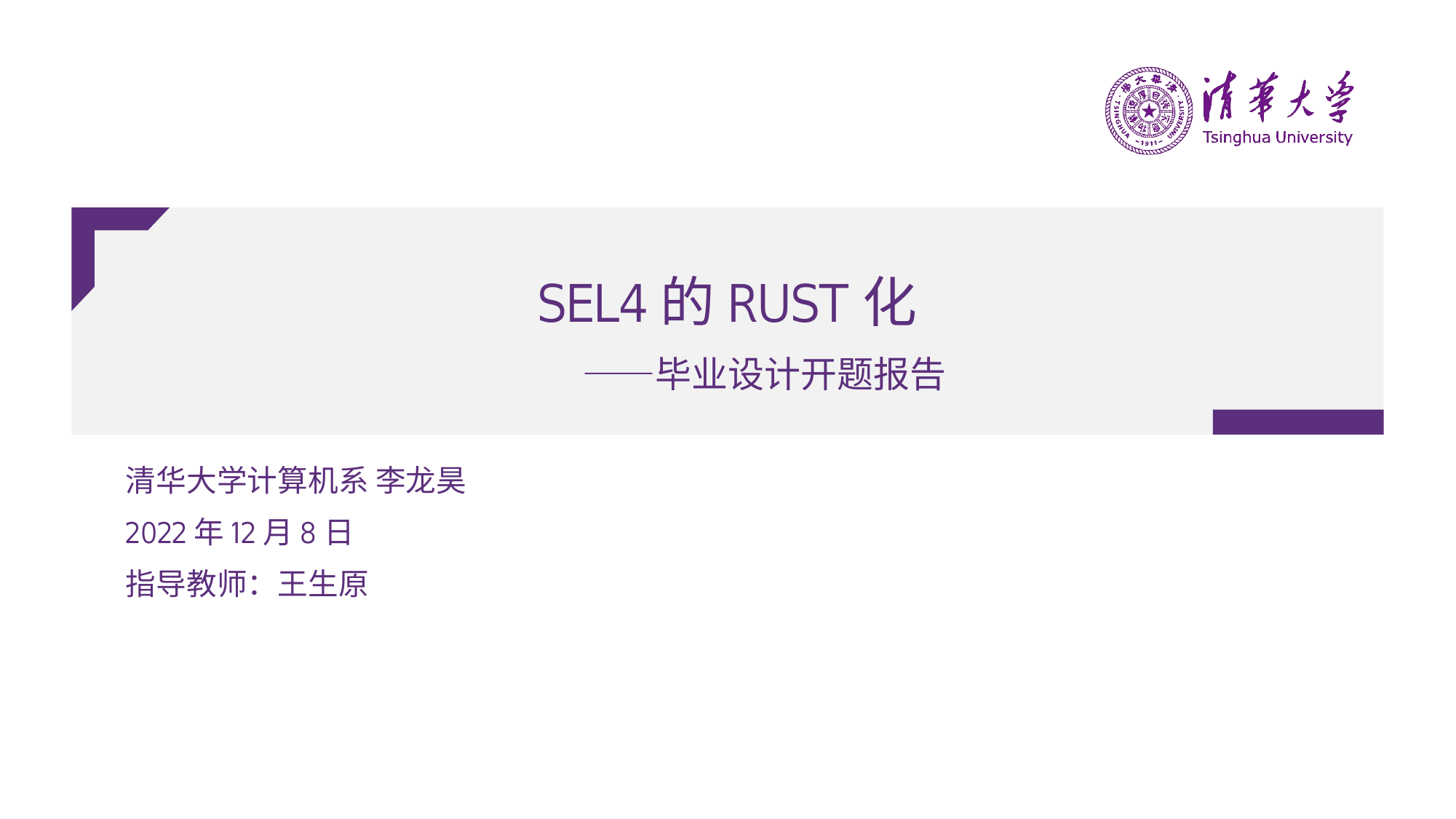

# sel4的rust化 ——毕业设计开题报告
清华大学计算机系 李龙昊
2022年12月8日
指导教师：王生原